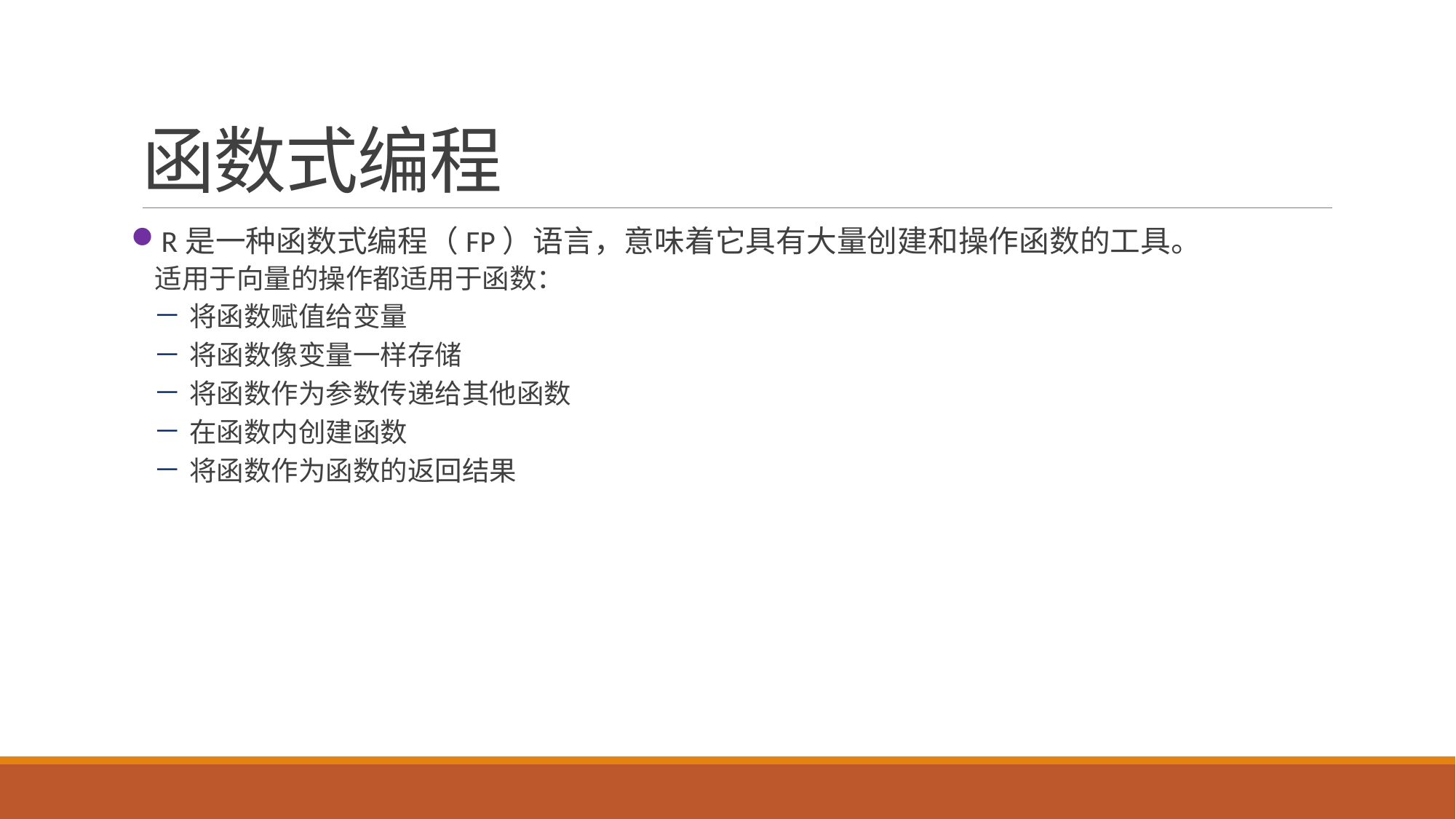

# 函数式编程
R是一种函数式编程（FP）语言，意味着它具有大量创建和操作函数的工具。
适用于向量的操作都适用于函数：
将函数赋值给变量
将函数像变量一样存储
将函数作为参数传递给其他函数
在函数内创建函数
将函数作为函数的返回结果